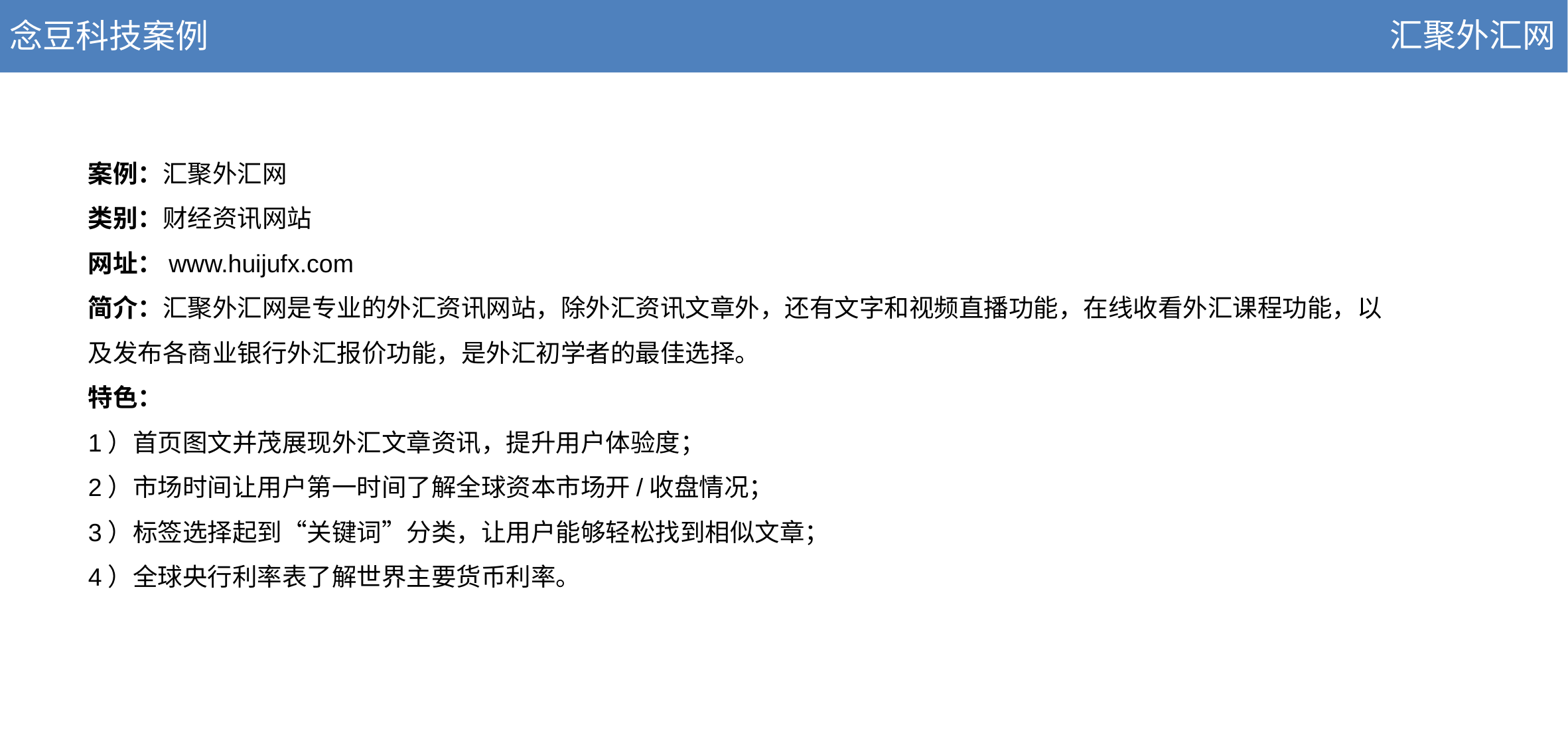

念豆科技案例
汇聚外汇网
案例：汇聚外汇网
类别：财经资讯网站
网址：www.huijufx.com
简介：汇聚外汇网是专业的外汇资讯网站，除外汇资讯文章外，还有文字和视频直播功能，在线收看外汇课程功能，以及发布各商业银行外汇报价功能，是外汇初学者的最佳选择。
特色：
1）首页图文并茂展现外汇文章资讯，提升用户体验度；
2）市场时间让用户第一时间了解全球资本市场开/收盘情况；
3）标签选择起到“关键词”分类，让用户能够轻松找到相似文章；
4）全球央行利率表了解世界主要货币利率。